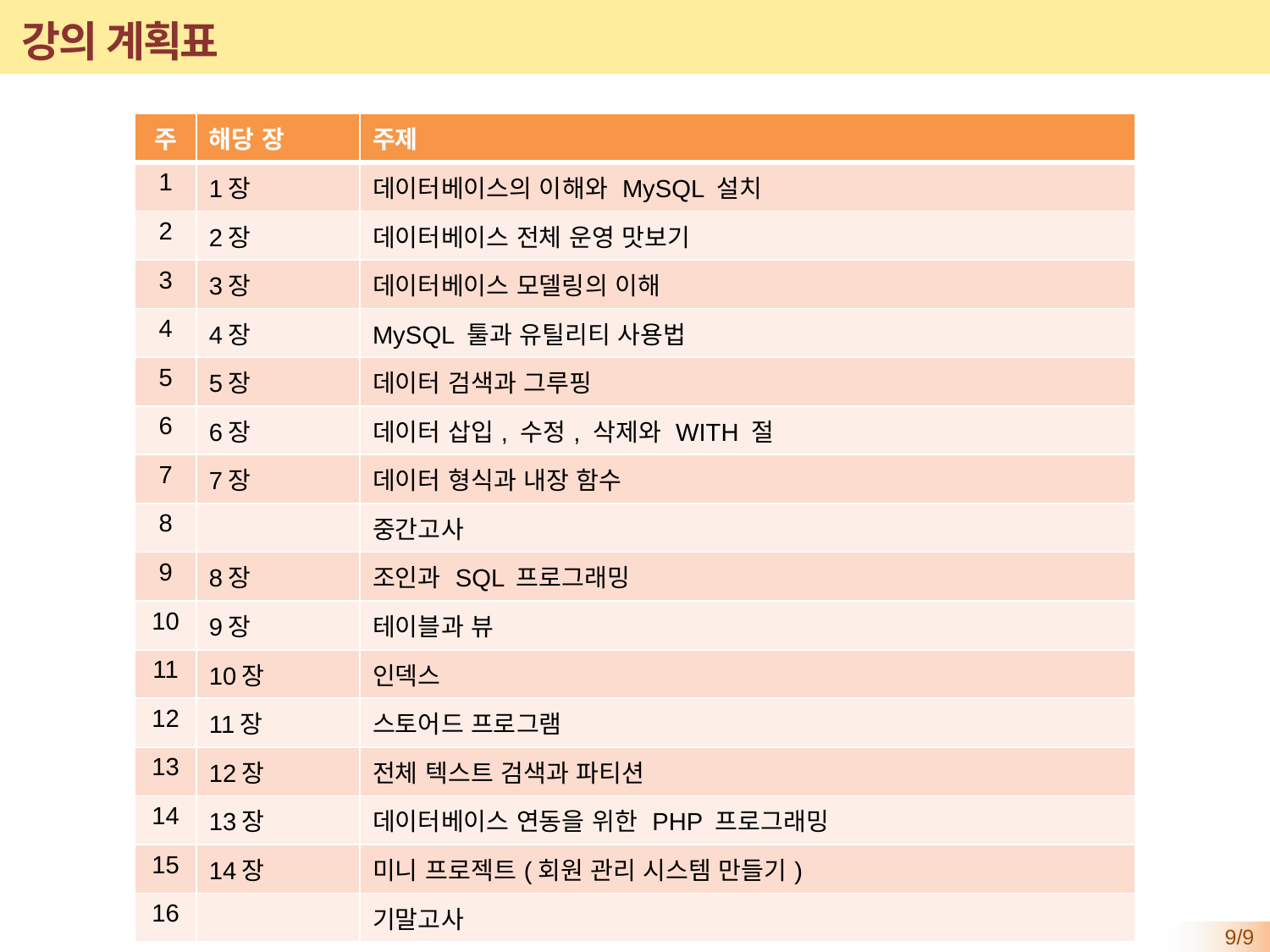

# 강의 계획표
| 주 | 해당 장 | 주제 |
| --- | --- | --- |
| 1 | 1장 | 데이터베이스의 이해와 MySQL 설치 |
| 2 | 2장 | 데이터베이스 전체 운영 맛보기 |
| 3 | 3장 | 데이터베이스 모델링의 이해 |
| 4 | 4장 | MySQL 툴과 유틸리티 사용법 |
| 5 | 5장 | 데이터 검색과 그루핑 |
| 6 | 6장 | 데이터 삽입, 수정, 삭제와 WITH 절 |
| 7 | 7장 | 데이터 형식과 내장 함수 |
| 8 |  | 중간고사 |
| 9 | 8장 | 조인과 SQL 프로그래밍 |
| 10 | 9장 | 테이블과 뷰 |
| 11 | 10장 | 인덱스 |
| 12 | 11장 | 스토어드 프로그램 |
| 13 | 12장 | 전체 텍스트 검색과 파티션 |
| 14 | 13장 | 데이터베이스 연동을 위한 PHP 프로그래밍 |
| 15 | 14장 | 미니 프로젝트(회원 관리 시스템 만들기) |
| 16 |  | 기말고사 |